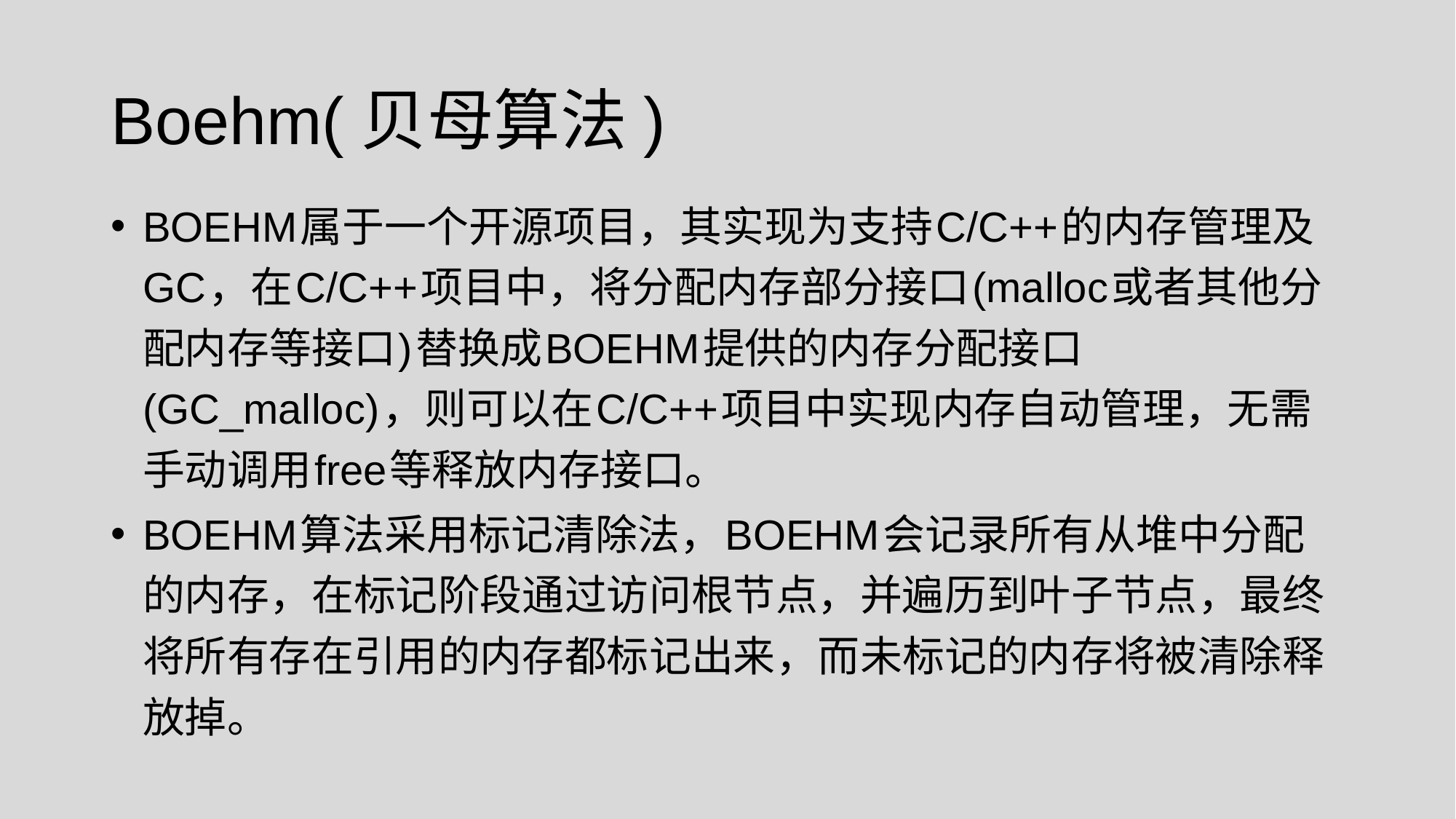

# Boehm(贝母算法)
BOEHM属于一个开源项目，其实现为支持C/C++的内存管理及GC，在C/C++项目中，将分配内存部分接口(malloc或者其他分配内存等接口)替换成BOEHM提供的内存分配接口(GC_malloc)，则可以在C/C++项目中实现内存自动管理，无需手动调用free等释放内存接口。
BOEHM算法采用标记清除法，BOEHM会记录所有从堆中分配的内存，在标记阶段通过访问根节点，并遍历到叶子节点，最终将所有存在引用的内存都标记出来，而未标记的内存将被清除释放掉。